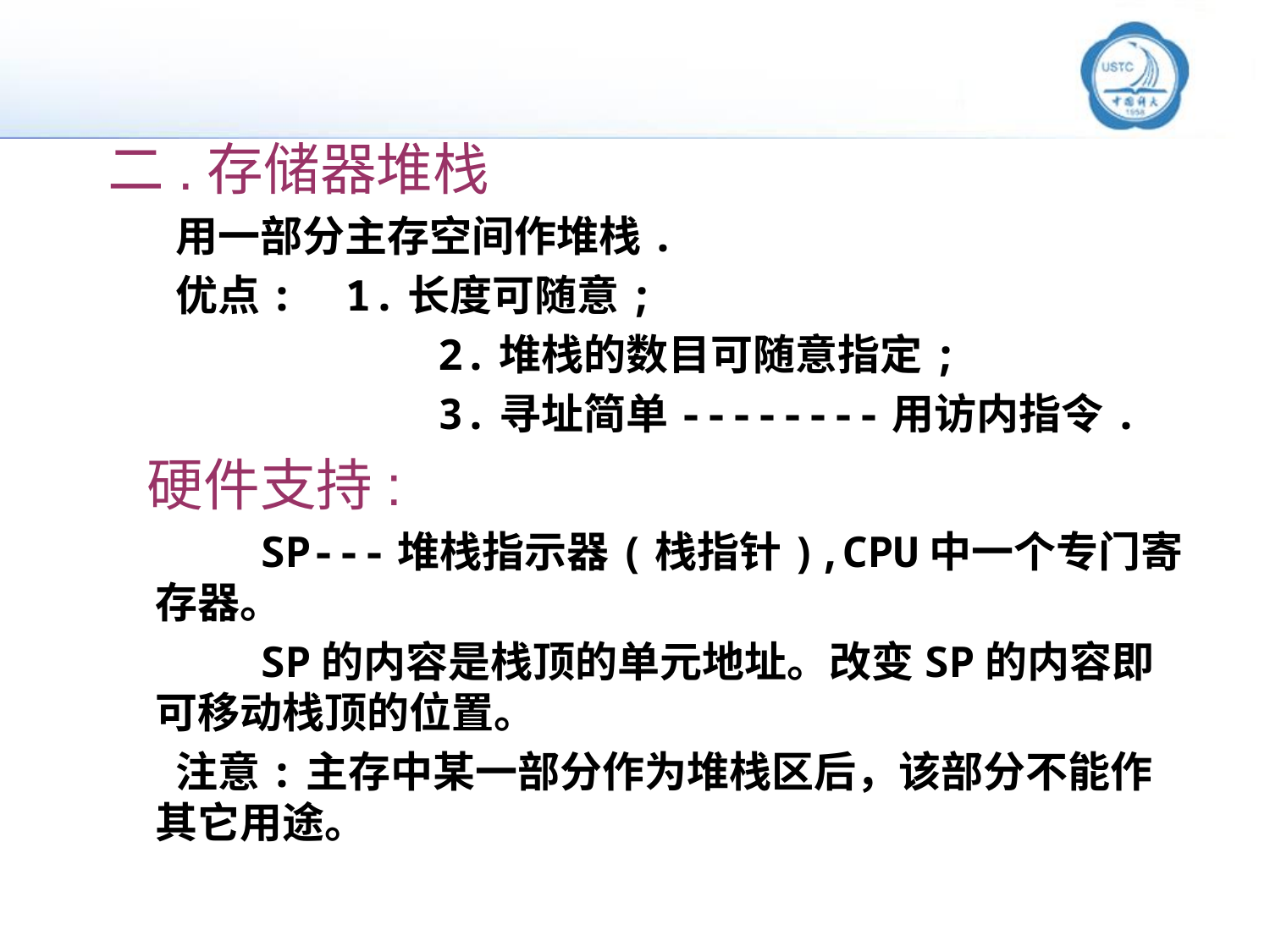

二.存储器堆栈
      用一部分主存空间作堆栈.
      优点:  1.长度可随意;
             2.堆栈的数目可随意指定;
             3.寻址简单--------用访内指令.
  硬件支持:
      SP---堆栈指示器(栈指针),CPU中一个专门寄存器。
      SP的内容是栈顶的单元地址。改变SP的内容即可移动栈顶的位置。
      注意:主存中某一部分作为堆栈区后，该部分不能作其它用途。